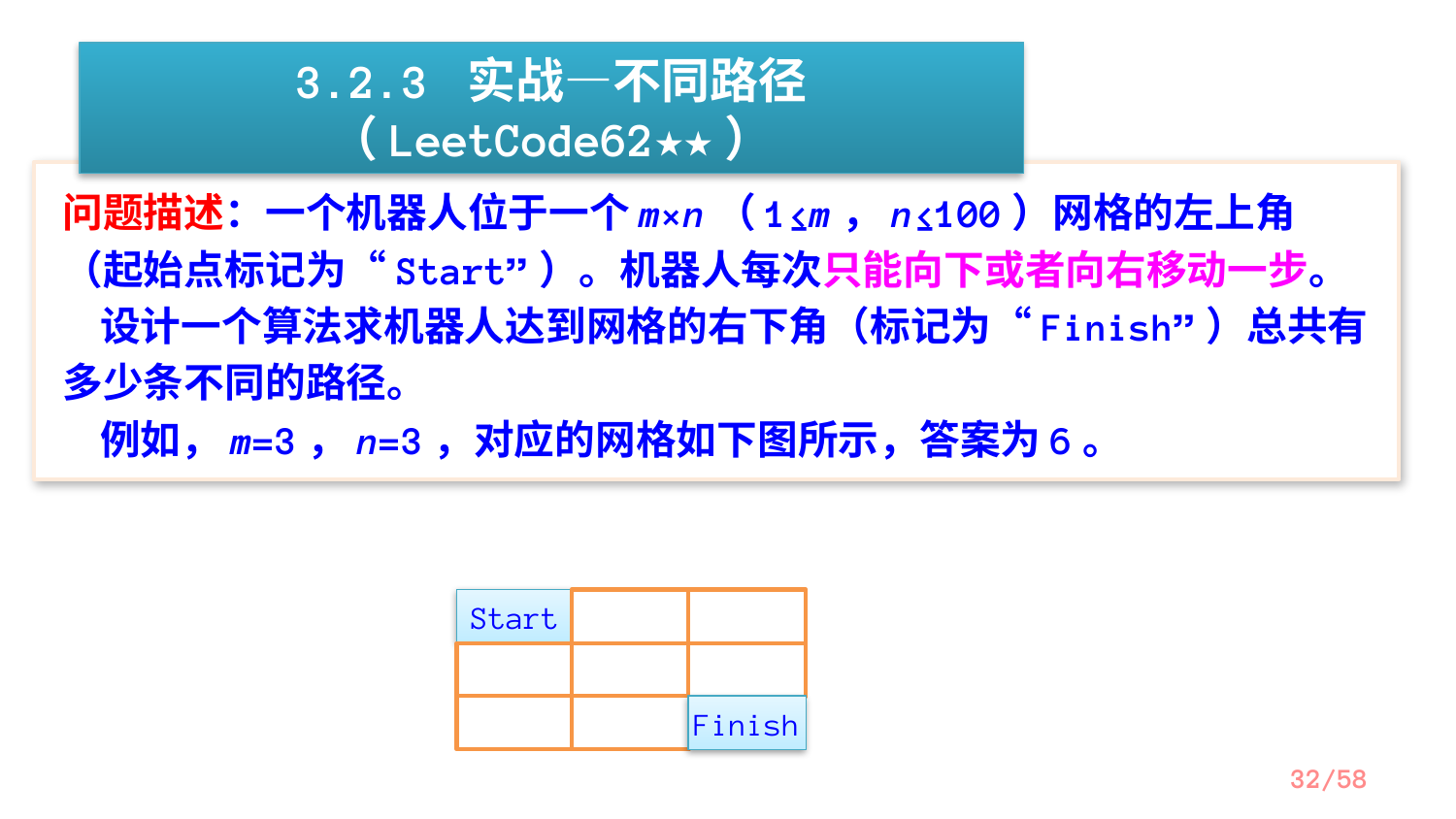

3.2.3 实战—不同路径（LeetCode62★★）
问题描述：一个机器人位于一个m×n（1≤m，n≤100）网格的左上角（起始点标记为“Start”）。机器人每次只能向下或者向右移动一步。
   设计一个算法求机器人达到网格的右下角（标记为“Finish”）总共有多少条不同的路径。
   例如，m=3，n=3，对应的网格如下图所示，答案为6。

Start

Finish
32/58